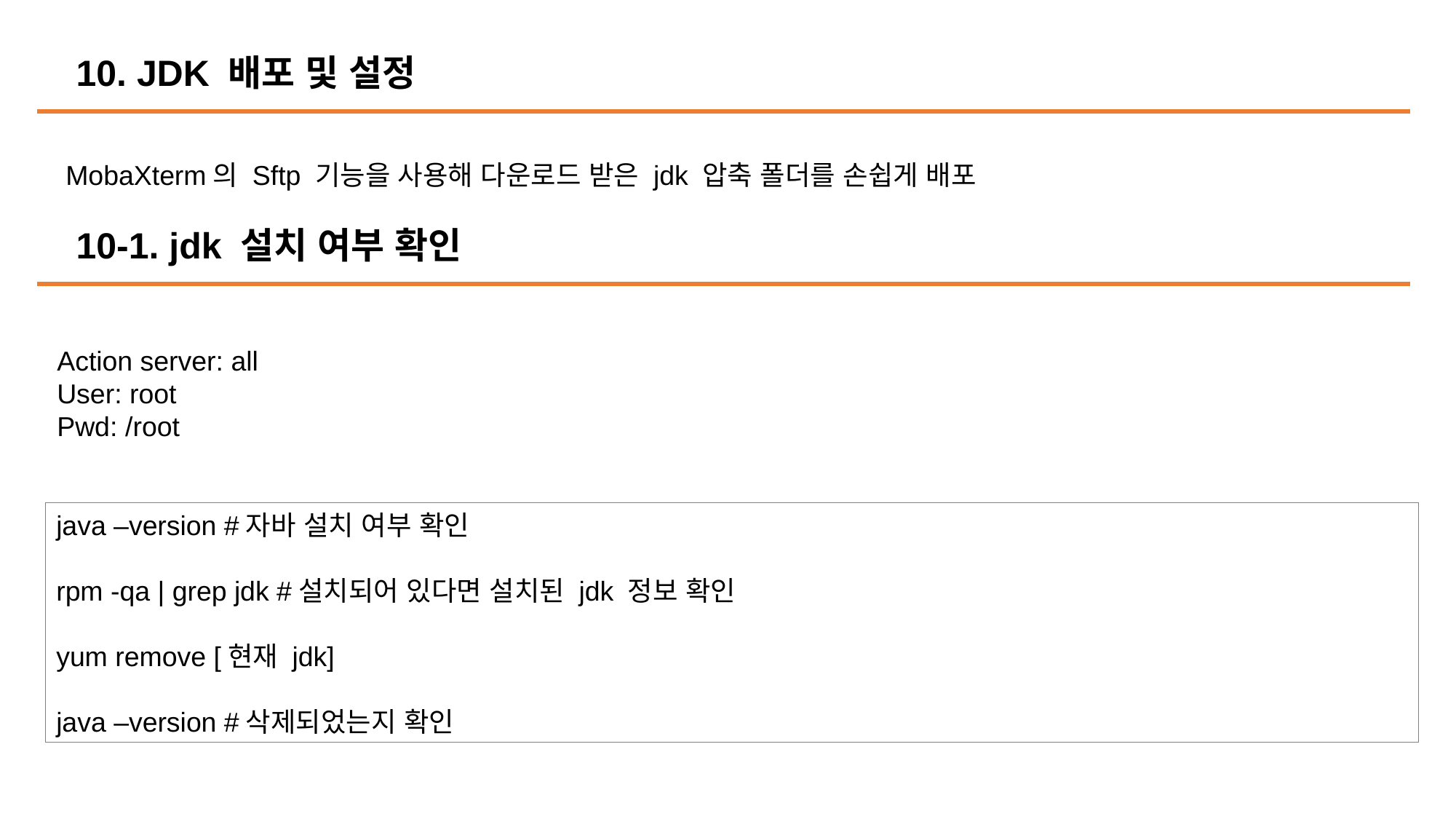

10. JDK 배포 및 설정
MobaXterm의 Sftp 기능을 사용해 다운로드 받은 jdk 압축 폴더를 손쉽게 배포
10-1. jdk 설치 여부 확인
Action server: all
User: root
Pwd: /root
java –version #자바 설치 여부 확인

rpm -qa | grep jdk #설치되어 있다면 설치된 jdk 정보 확인

yum remove [현재 jdk]

java –version #삭제되었는지 확인